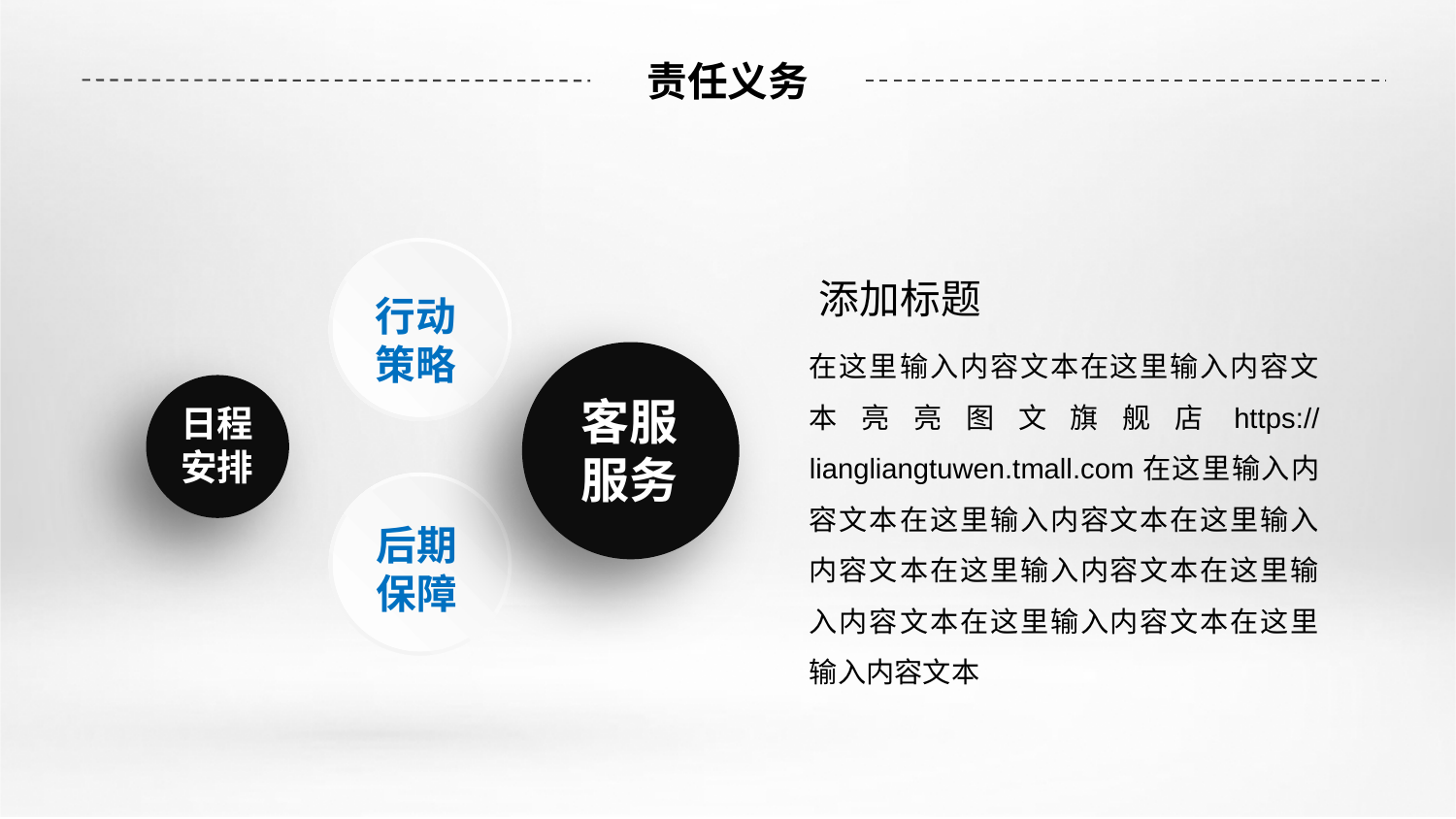

# 责任义务

行动
策略
添加标题
在这里输入内容文本在这里输入内容文本亮亮图文旗舰店https://liangliangtuwen.tmall.com在这里输入内容文本在这里输入内容文本在这里输入内容文本在这里输入内容文本在这里输入内容文本在这里输入内容文本在这里输入内容文本

客服
服务

日程
安排

后期
保障